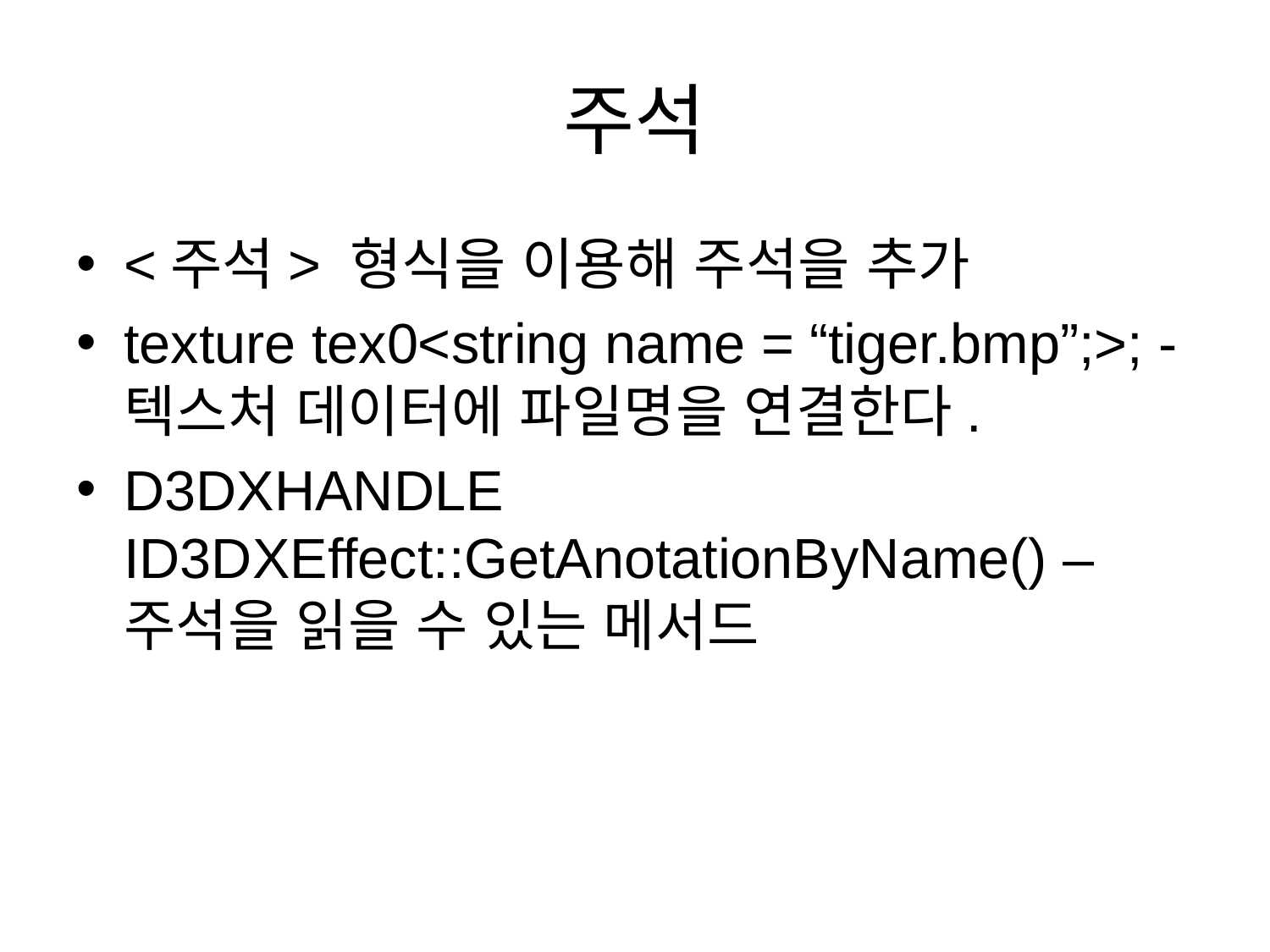

# 주석
<주석> 형식을 이용해 주석을 추가
texture tex0<string name = “tiger.bmp”;>; -텍스처 데이터에 파일명을 연결한다.
D3DXHANDLE ID3DXEffect::GetAnotationByName() – 주석을 읽을 수 있는 메서드